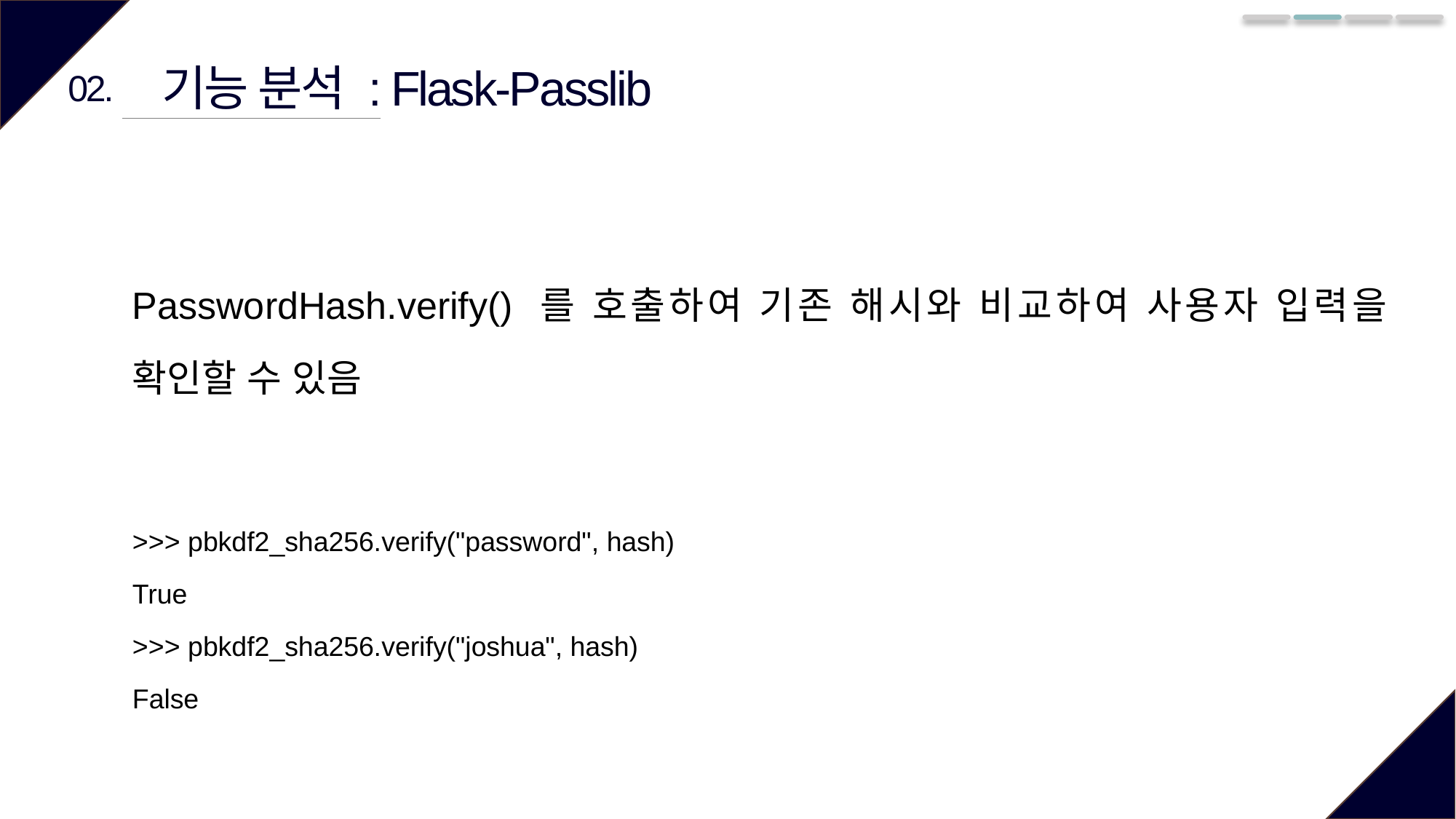

기능 분석 : Flask-Passlib
02.
PasswordHash.verify() 를 호출하여 기존 해시와 비교하여 사용자 입력을 확인할 수 있음

>>> pbkdf2_sha256.verify("password", hash)
True
>>> pbkdf2_sha256.verify("joshua", hash)
False